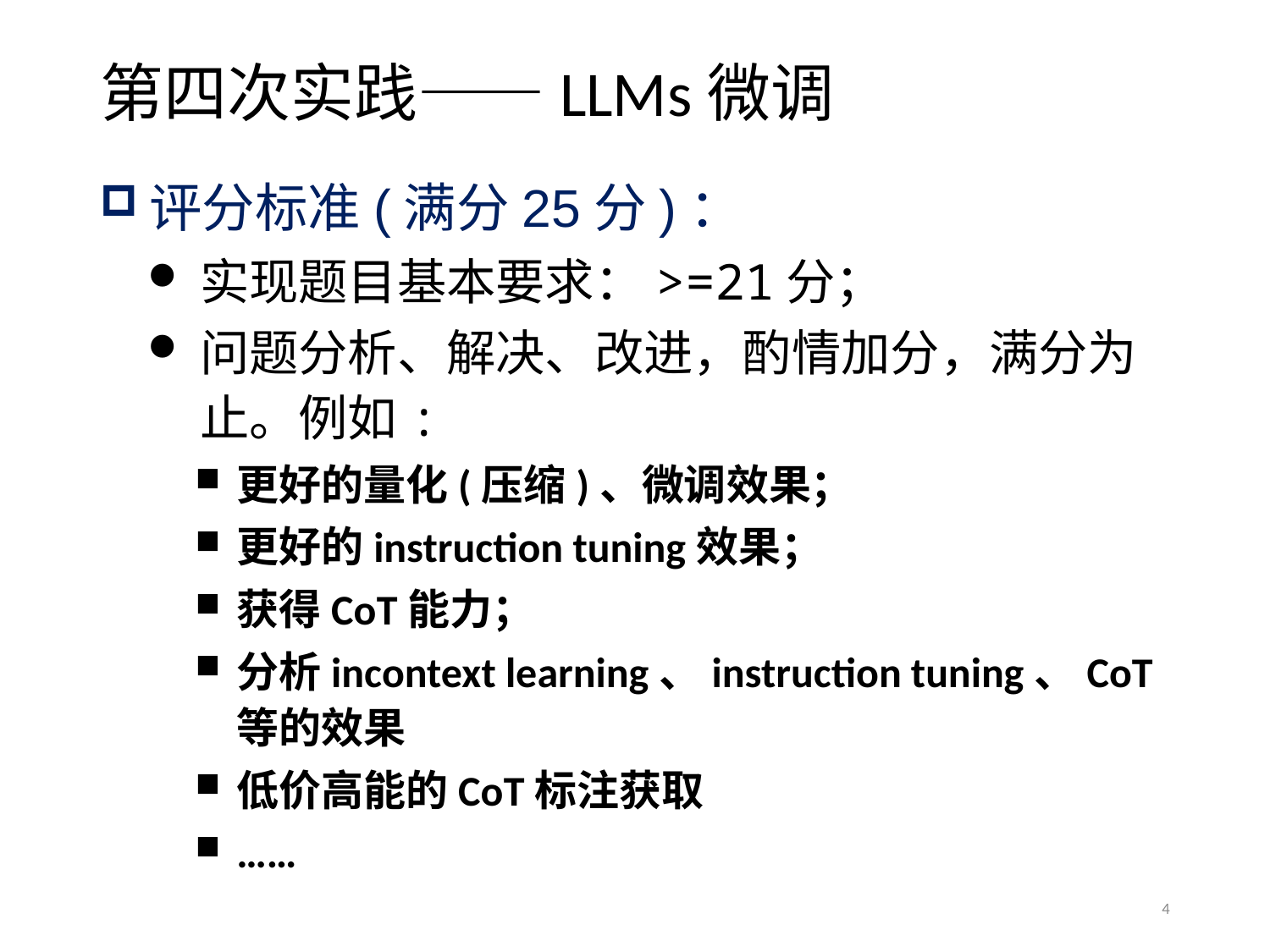

# 第四次实践——LLMs微调
评分标准(满分25分)：
实现题目基本要求：>=21分；
问题分析、解决、改进，酌情加分，满分为止。例如:
更好的量化(压缩)、微调效果；
更好的instruction tuning效果；
获得CoT能力；
分析incontext learning、instruction tuning、CoT等的效果
低价高能的CoT标注获取
……
4